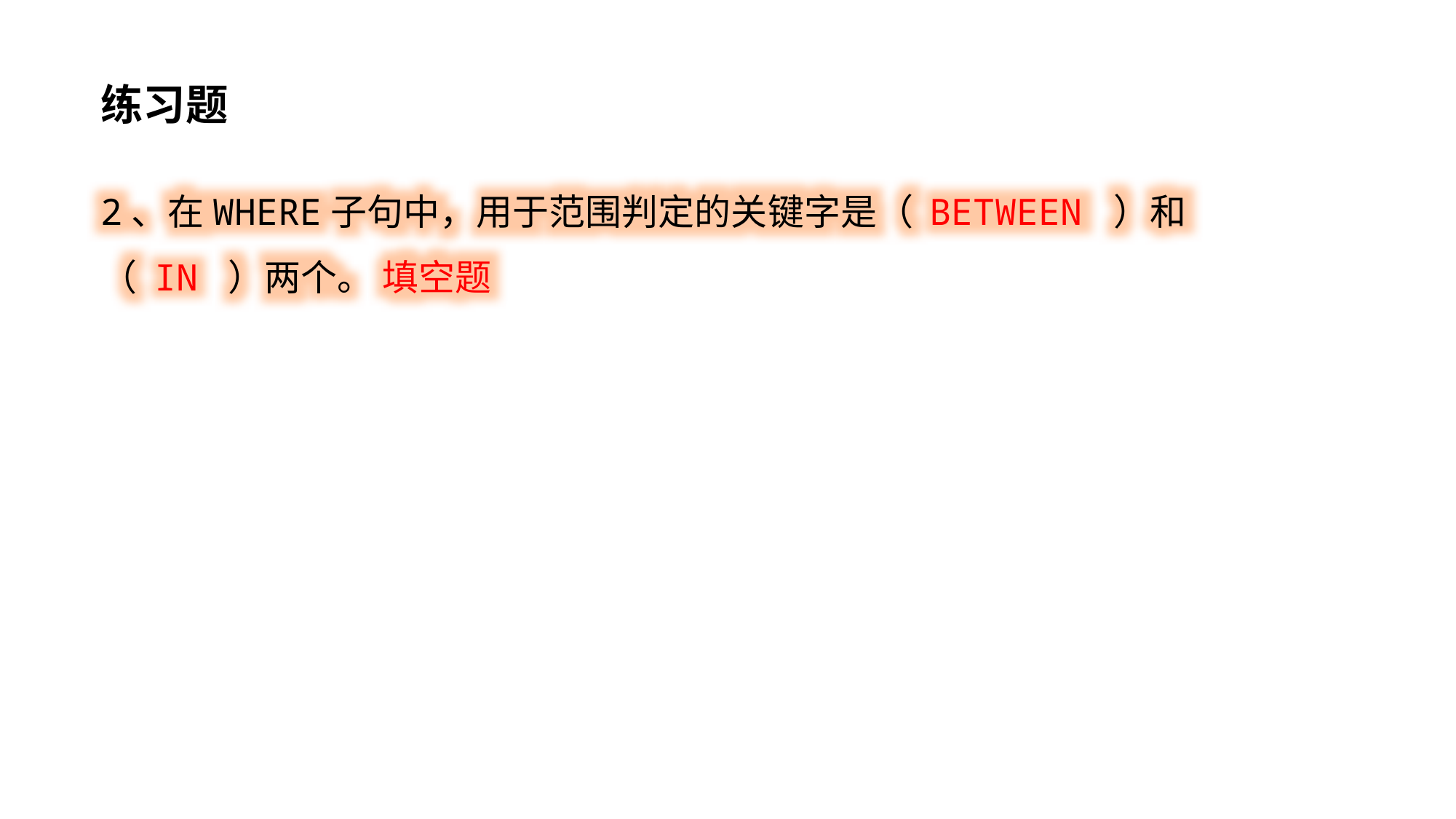

练习题
2、在WHERE子句中，用于范围判定的关键字是（ BETWEEN ）和（ IN ）两个。 填空题